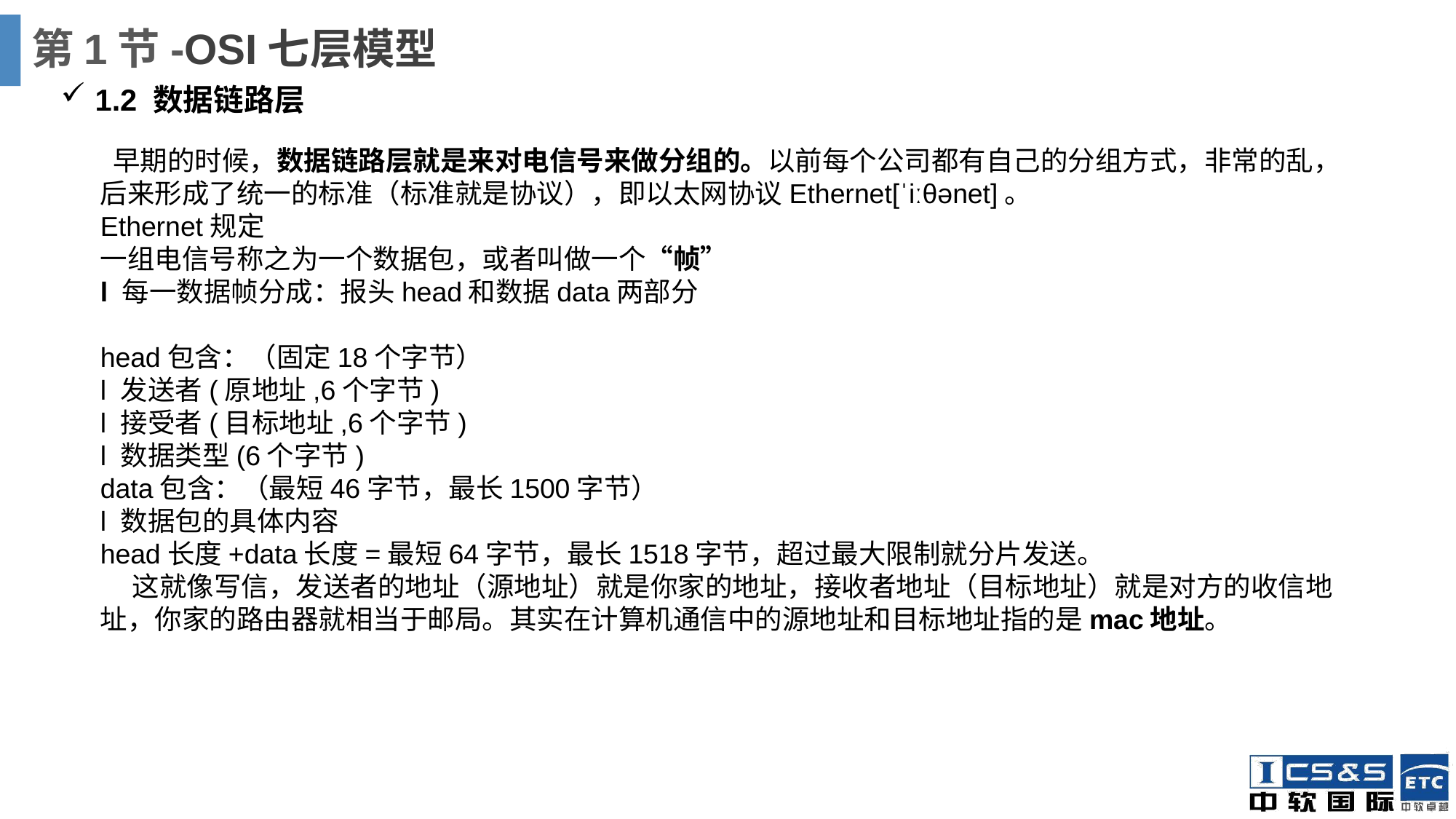

# 第1节-OSI七层模型
1.2 数据链路层
 早期的时候，数据链路层就是来对电信号来做分组的。以前每个公司都有自己的分组方式，非常的乱，后来形成了统一的标准（标准就是协议），即以太网协议Ethernet[ˈiːθənet]。Ethernet规定一组电信号称之为一个数据包，或者叫做一个“帧”l 每一数据帧分成：报头head和数据data两部分 head包含：（固定18个字节）l 发送者(原地址,6个字节)l 接受者(目标地址,6个字节)l 数据类型(6个字节)data包含：（最短46字节，最长1500字节）l 数据包的具体内容head长度+data长度=最短64字节，最长1518字节，超过最大限制就分片发送。这就像写信，发送者的地址（源地址）就是你家的地址，接收者地址（目标地址）就是对方的收信地址，你家的路由器就相当于邮局。其实在计算机通信中的源地址和目标地址指的是mac地址。